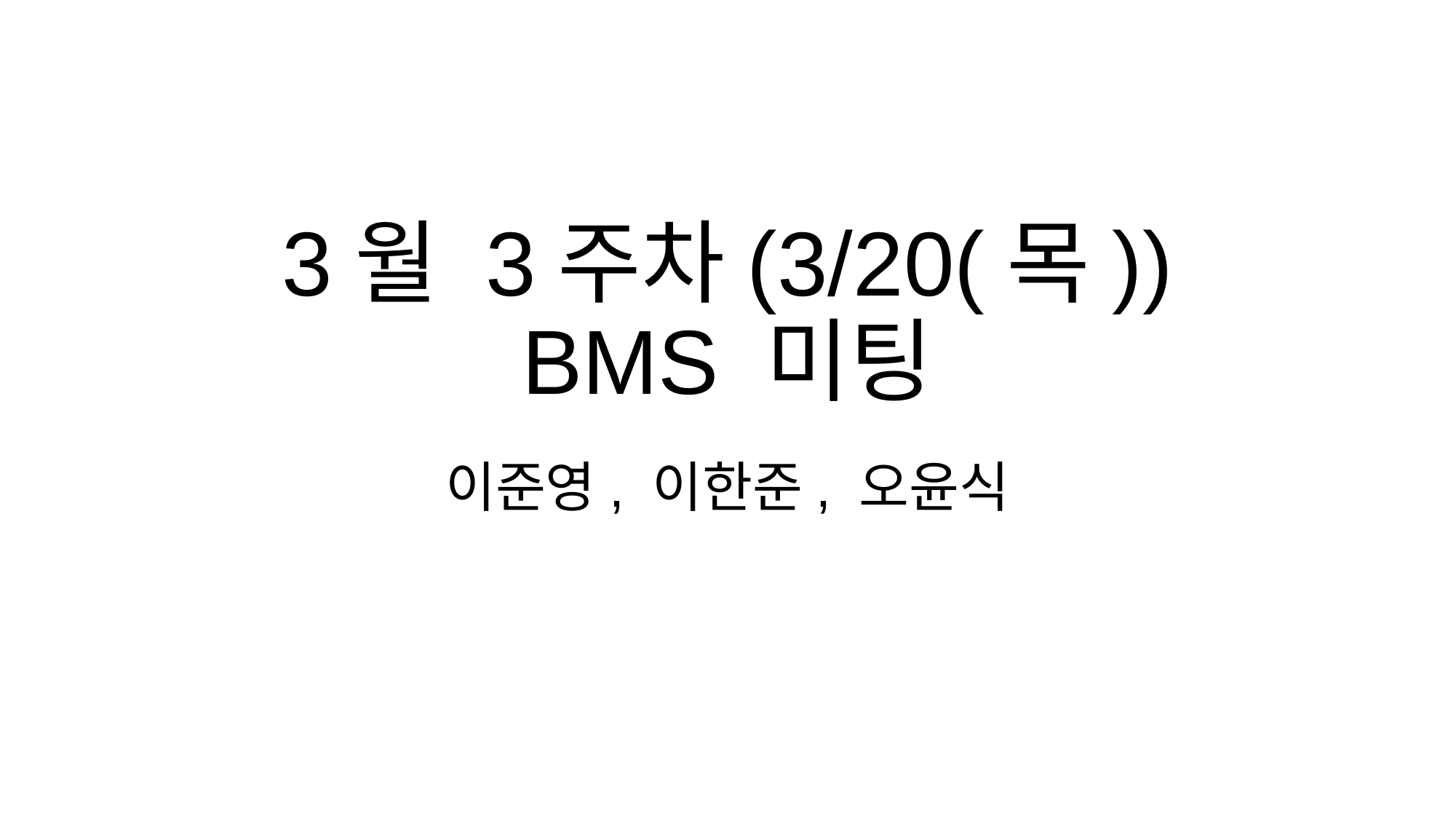

# 3월 3주차(3/20(목)) BMS 미팅
이준영, 이한준, 오윤식